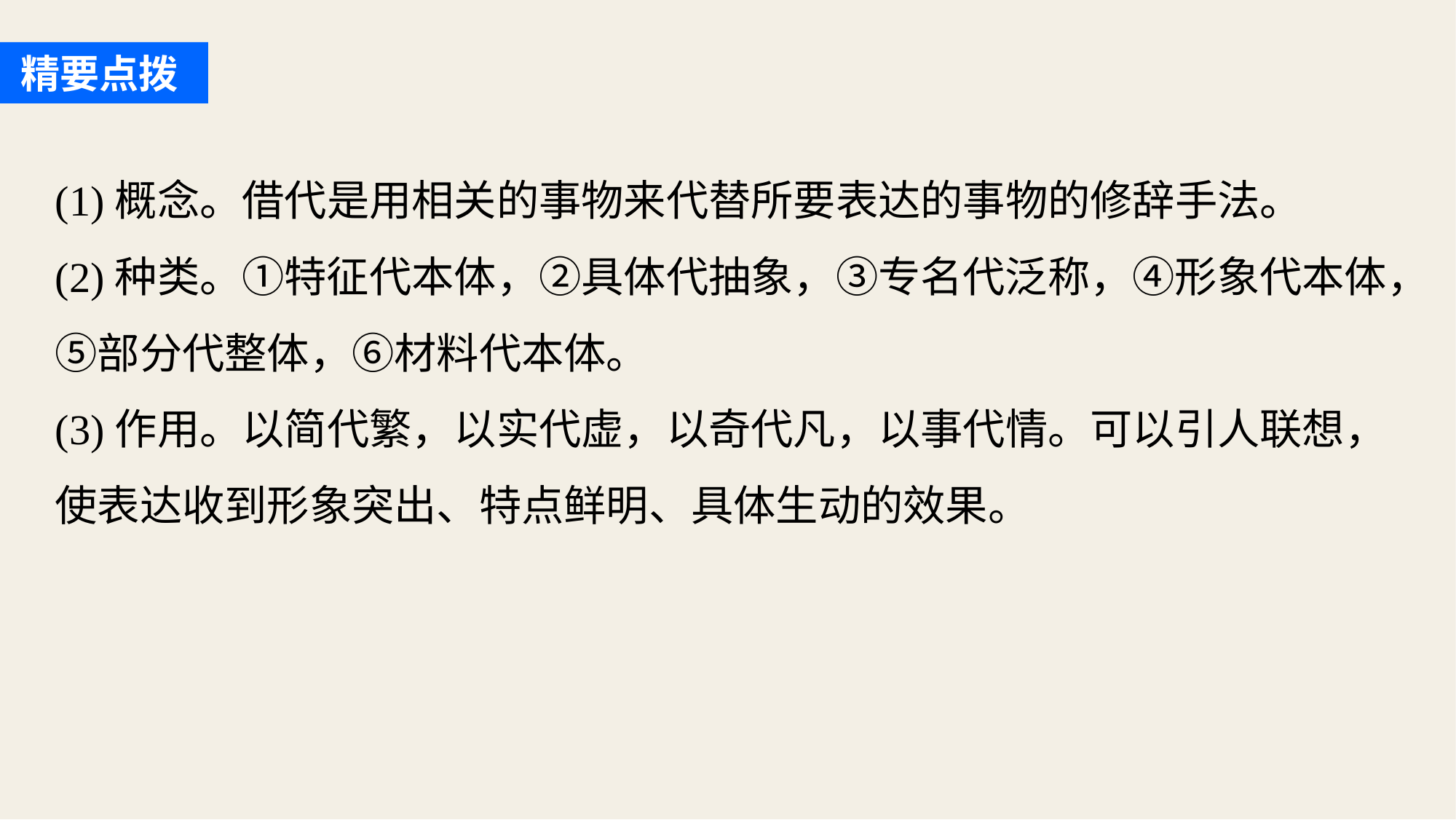

精要点拨
(1)概念。借代是用相关的事物来代替所要表达的事物的修辞手法。
(2)种类。①特征代本体，②具体代抽象，③专名代泛称，④形象代本体，⑤部分代整体，⑥材料代本体。
(3)作用。以简代繁，以实代虚，以奇代凡，以事代情。可以引人联想，使表达收到形象突出、特点鲜明、具体生动的效果。